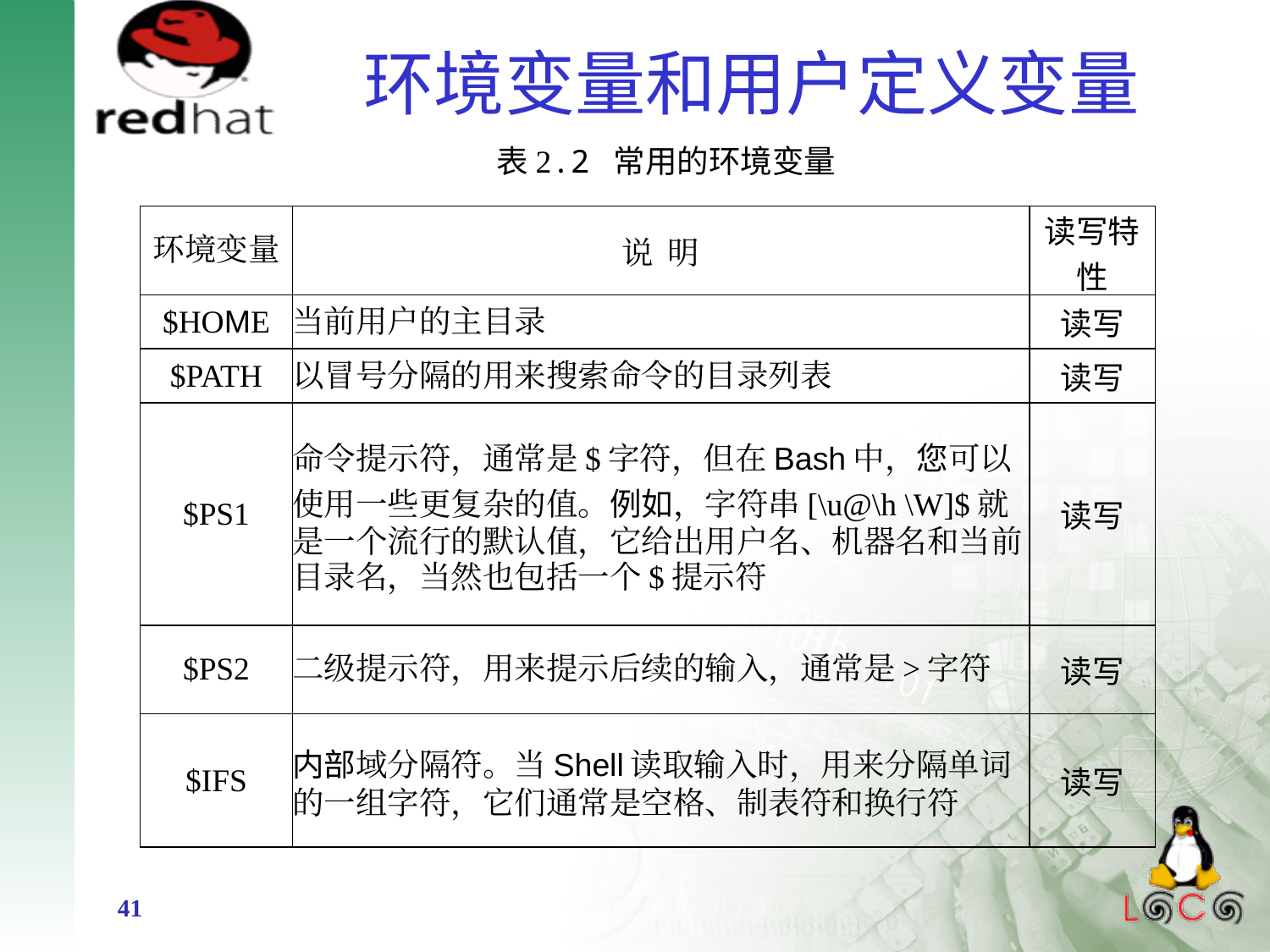

# 环境变量和用户定义变量
表2.2  常用的环境变量
| 环境变量 | 说 明 | 读写特性 |
| --- | --- | --- |
| $HOME | 当前用户的主目录 | 读写 |
| $PATH | 以冒号分隔的用来搜索命令的目录列表 | 读写 |
| $PS1 | 命令提示符，通常是$字符，但在Bash中，您可以使用一些更复杂的值。例如，字符串[\u@\h \W]$就是一个流行的默认值，它给出用户名、机器名和当前目录名，当然也包括一个$提示符 | 读写 |
| $PS2 | 二级提示符，用来提示后续的输入，通常是>字符 | 读写 |
| $IFS | 内部域分隔符。当Shell读取输入时，用来分隔单词的一组字符，它们通常是空格、制表符和换行符 | 读写 |
41